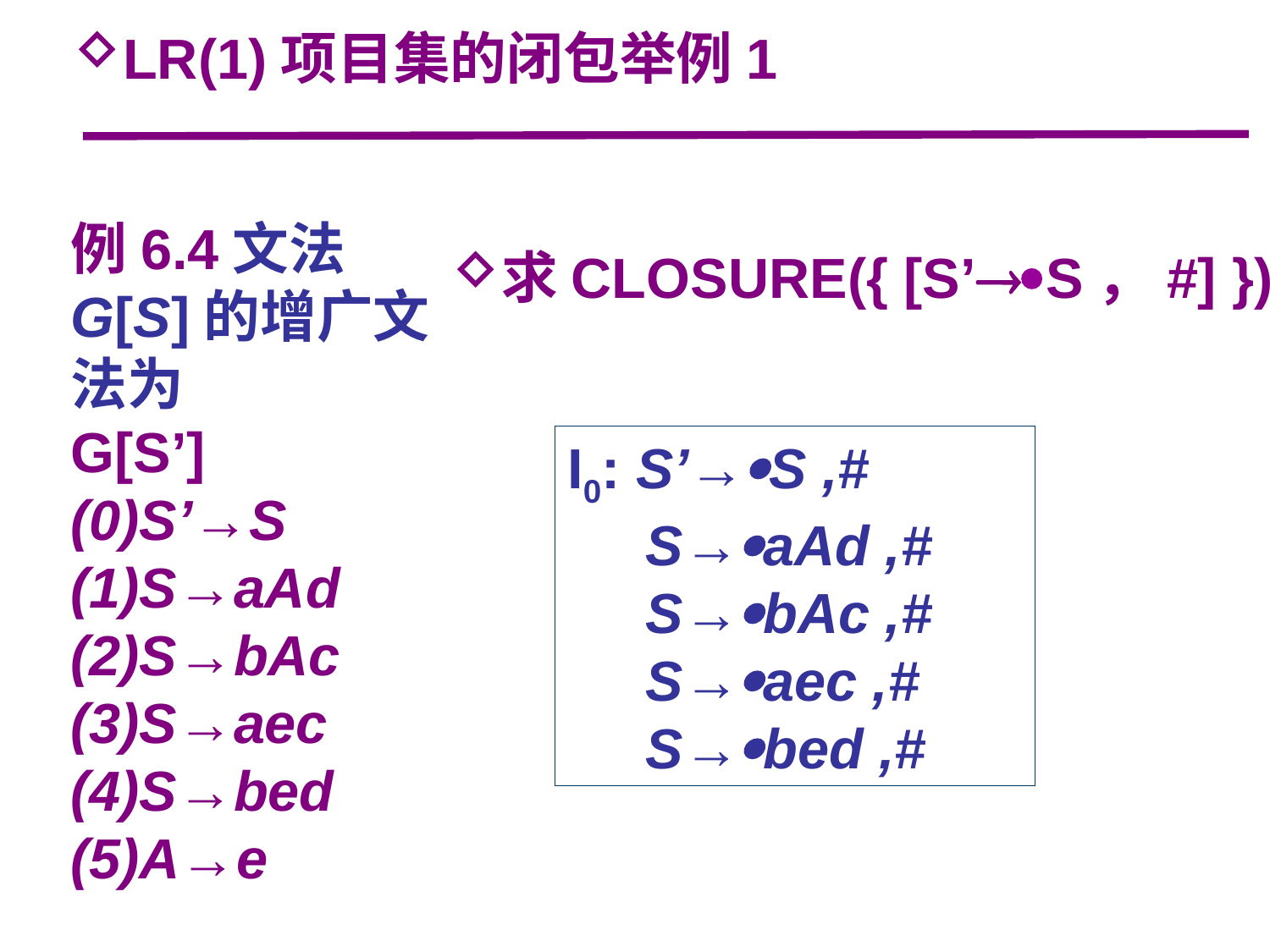

LR(1)项目集的闭包举例1
例6.4文法G[S]的增广文法为
G[S’]
(0)S’→S
(1)S→aAd
(2)S→bAc
(3)S→aec
(4)S→bed
(5)A→e
求CLOSURE({ [S’→•S，#] })
I0: S’→•S ,#
     S→•aAd ,#
     S→•bAc ,#
     S→•aec ,#
     S→•bed ,#